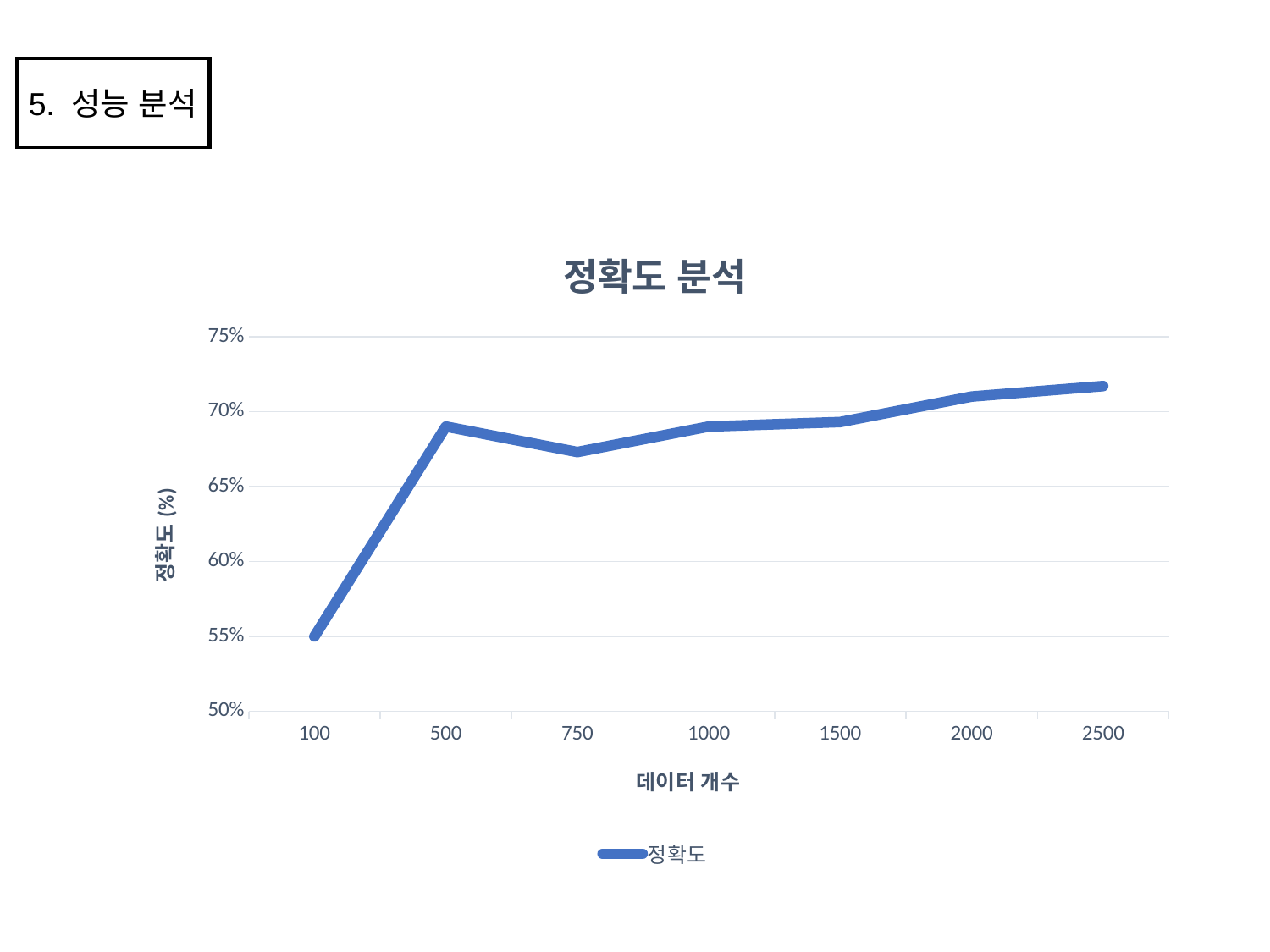

5. 성능 분석

### Chart: 정확도 분석

| Category | 정확도 |
|---|---|
| 100 | 0.55 |
| 500 | 0.69 |
| 750 | 0.673 |
| 1000 | 0.69 |
| 1500 | 0.693 |
| 2000 | 0.71 |
| 2500 | 0.717 |